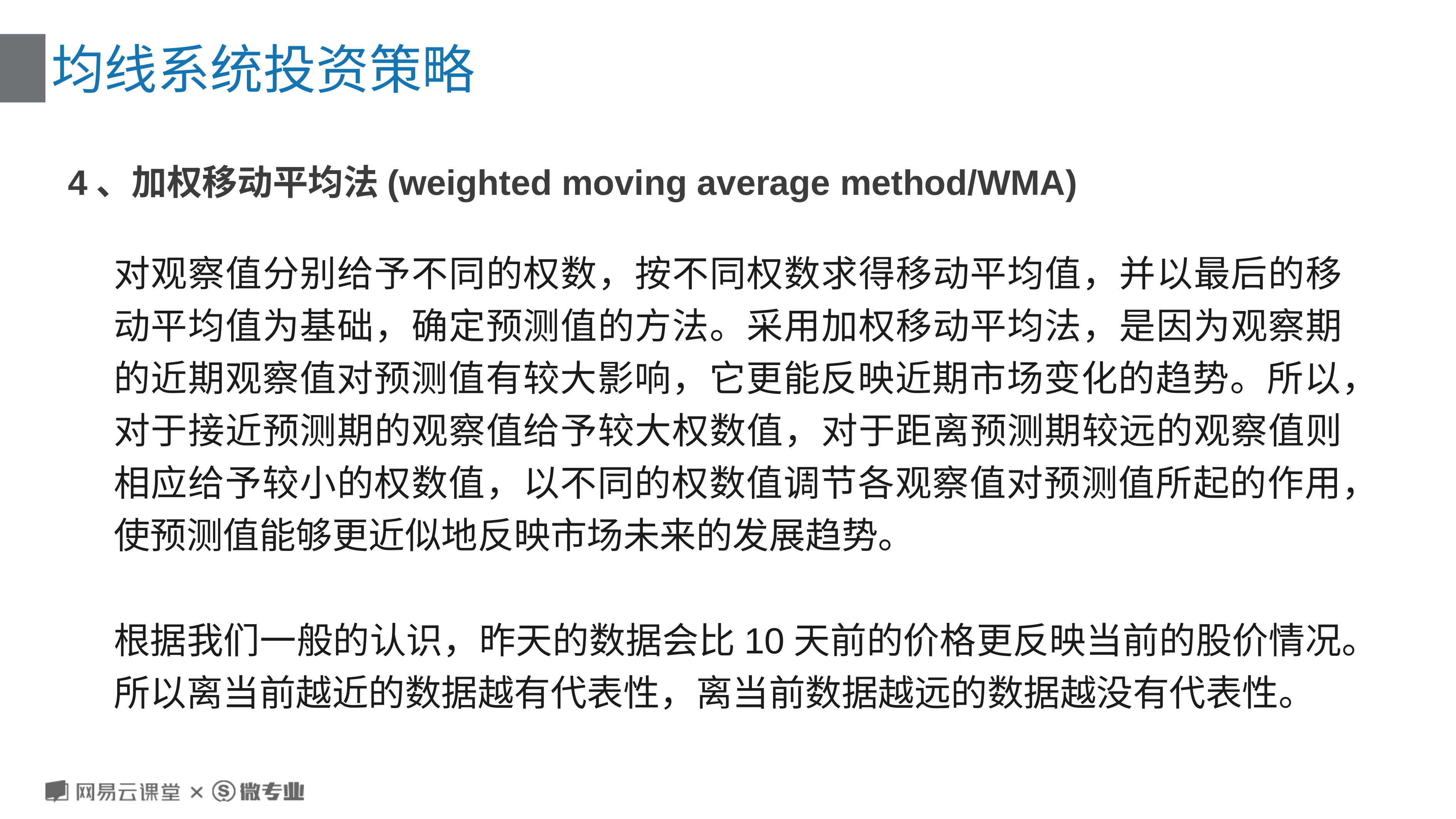

# 均线系统投资策略
4、加权移动平均法(weighted moving average method/WMA)

对观察值分别给予不同的权数，按不同权数求得移动平均值，并以最后的移动平均值为基础，确定预测值的方法。采用加权移动平均法，是因为观察期的近期观察值对预测值有较大影响，它更能反映近期市场变化的趋势。所以，对于接近预测期的观察值给予较大权数值，对于距离预测期较远的观察值则相应给予较小的权数值，以不同的权数值调节各观察值对预测值所起的作用，使预测值能够更近似地反映市场未来的发展趋势。

根据我们一般的认识，昨天的数据会比10天前的价格更反映当前的股价情况。
所以离当前越近的数据越有代表性，离当前数据越远的数据越没有代表性。